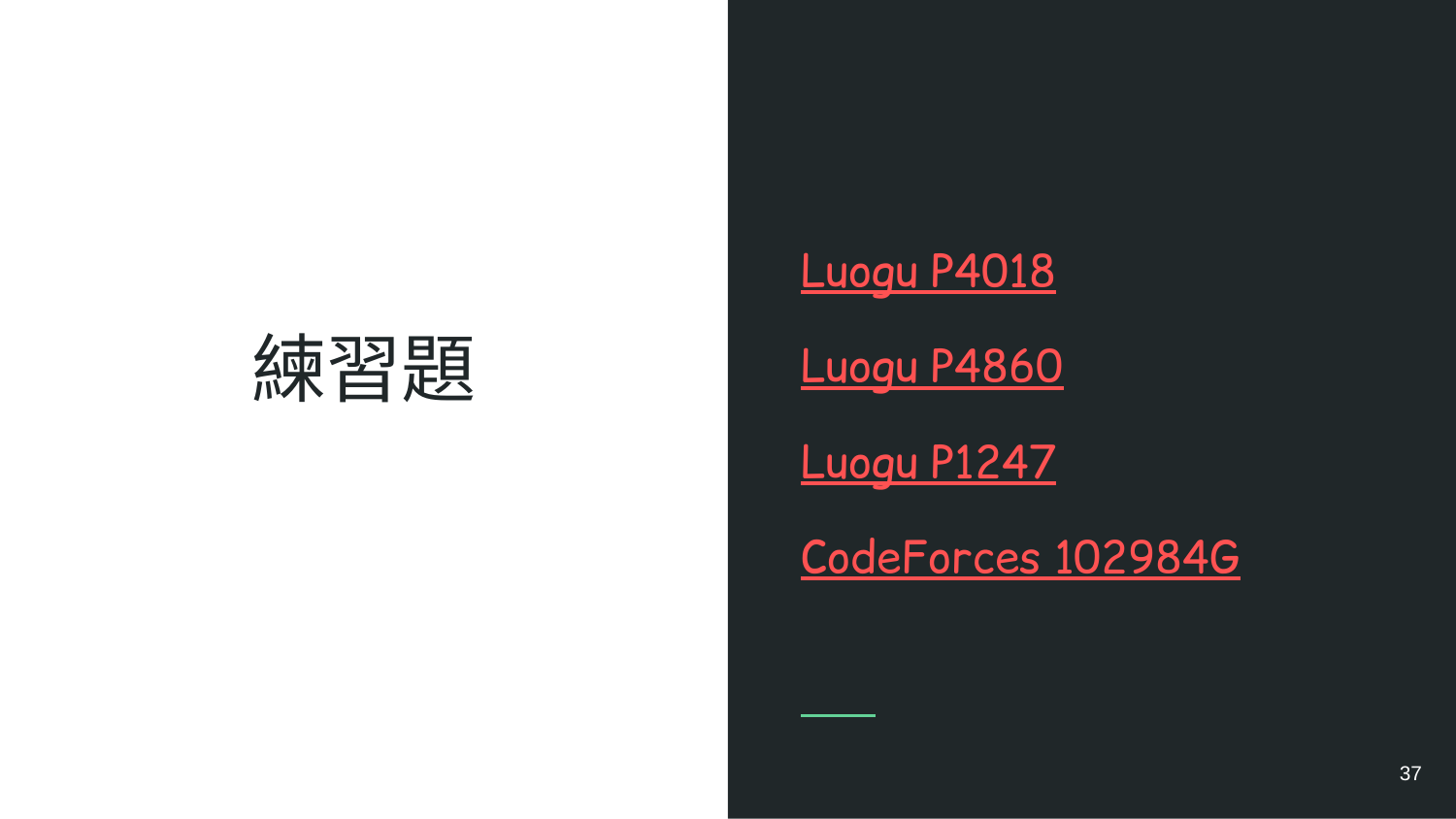

Luogu P4018
Luogu P4860
Luogu P1247
CodeForces 102984G
# 練習題

37